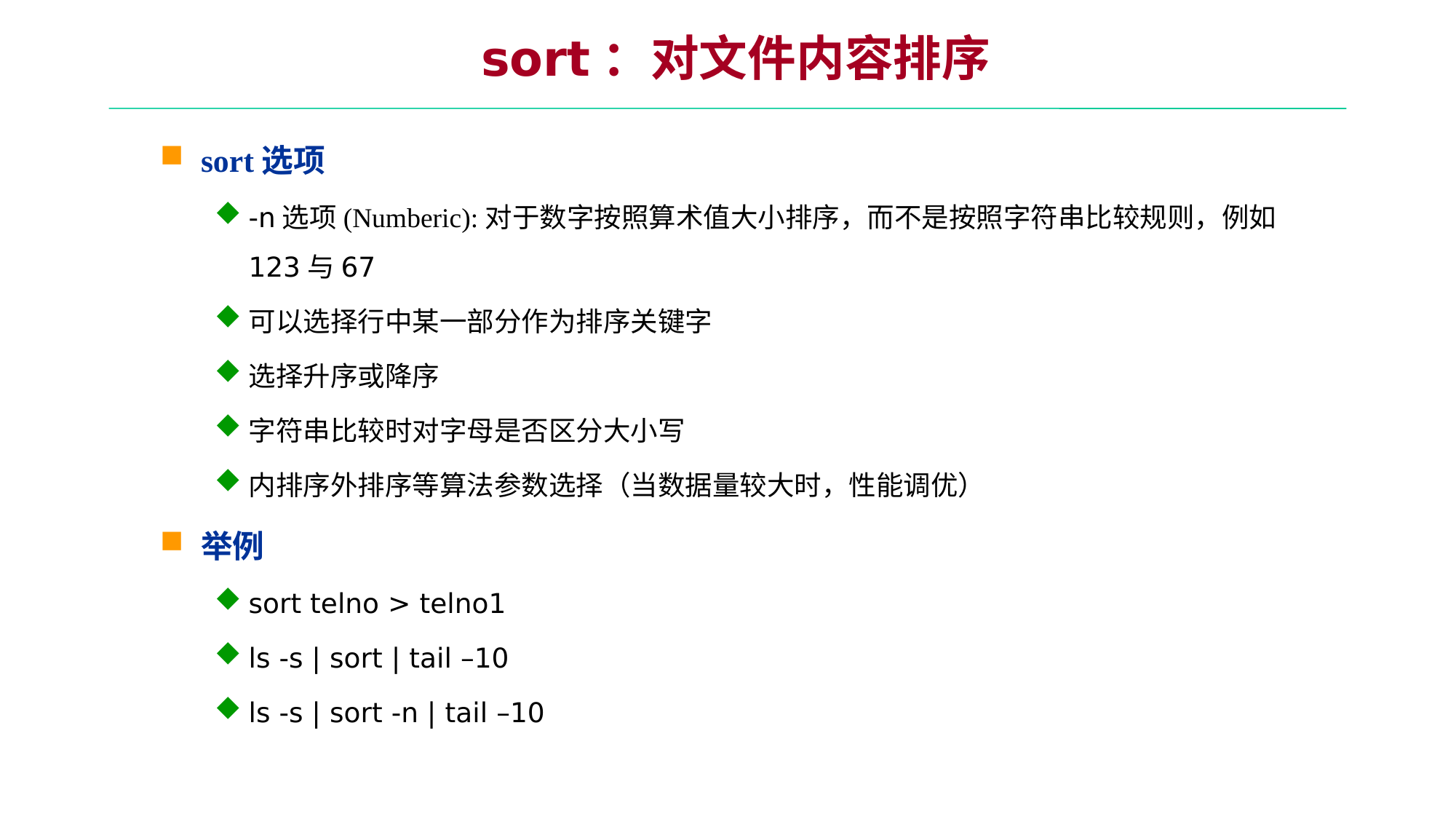

sort：对文件内容排序
sort选项
-n选项(Numberic):对于数字按照算术值大小排序，而不是按照字符串比较规则，例如123与67
可以选择行中某一部分作为排序关键字
选择升序或降序
字符串比较时对字母是否区分大小写
内排序外排序等算法参数选择（当数据量较大时，性能调优）
举例
sort telno > telno1
ls -s | sort | tail –10
ls -s | sort -n | tail –10